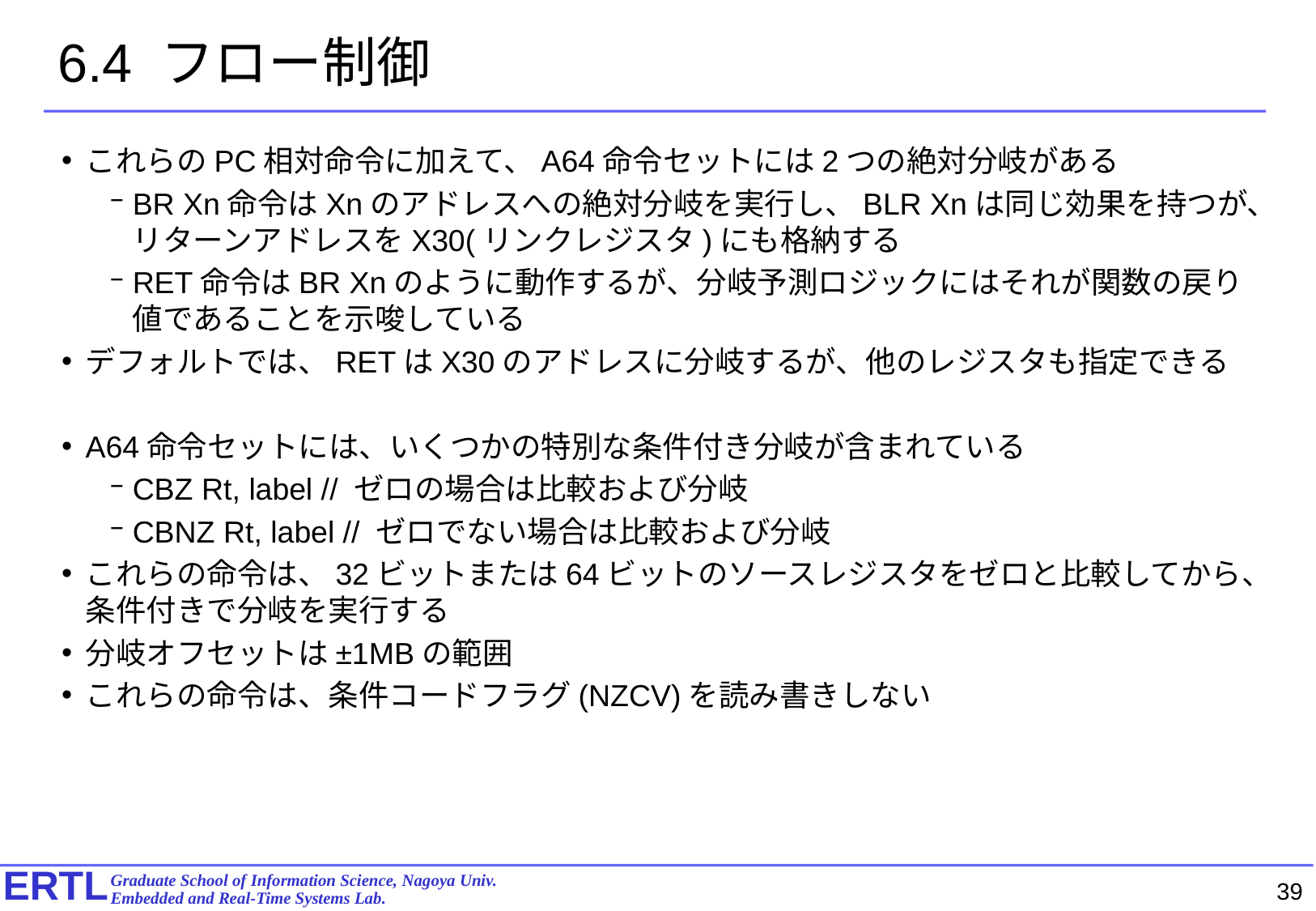

# 6.4 フロー制御
これらのPC相対命令に加えて、A64命令セットには2つの絶対分岐がある
BR Xn命令はXnのアドレスへの絶対分岐を実行し、BLR Xnは同じ効果を持つが、リターンアドレスをX30(リンクレジスタ)にも格納する
RET命令はBR Xnのように動作するが、分岐予測ロジックにはそれが関数の戻り値であることを示唆している
デフォルトでは、RETはX30のアドレスに分岐するが、他のレジスタも指定できる

A64命令セットには、いくつかの特別な条件付き分岐が含まれている
CBZ Rt, label // ゼロの場合は比較および分岐
CBNZ Rt, label // ゼロでない場合は比較および分岐
これらの命令は、32ビットまたは64ビットのソースレジスタをゼロと比較してから、条件付きで分岐を実行する
分岐オフセットは±1MBの範囲
これらの命令は、条件コードフラグ(NZCV)を読み書きしない
39